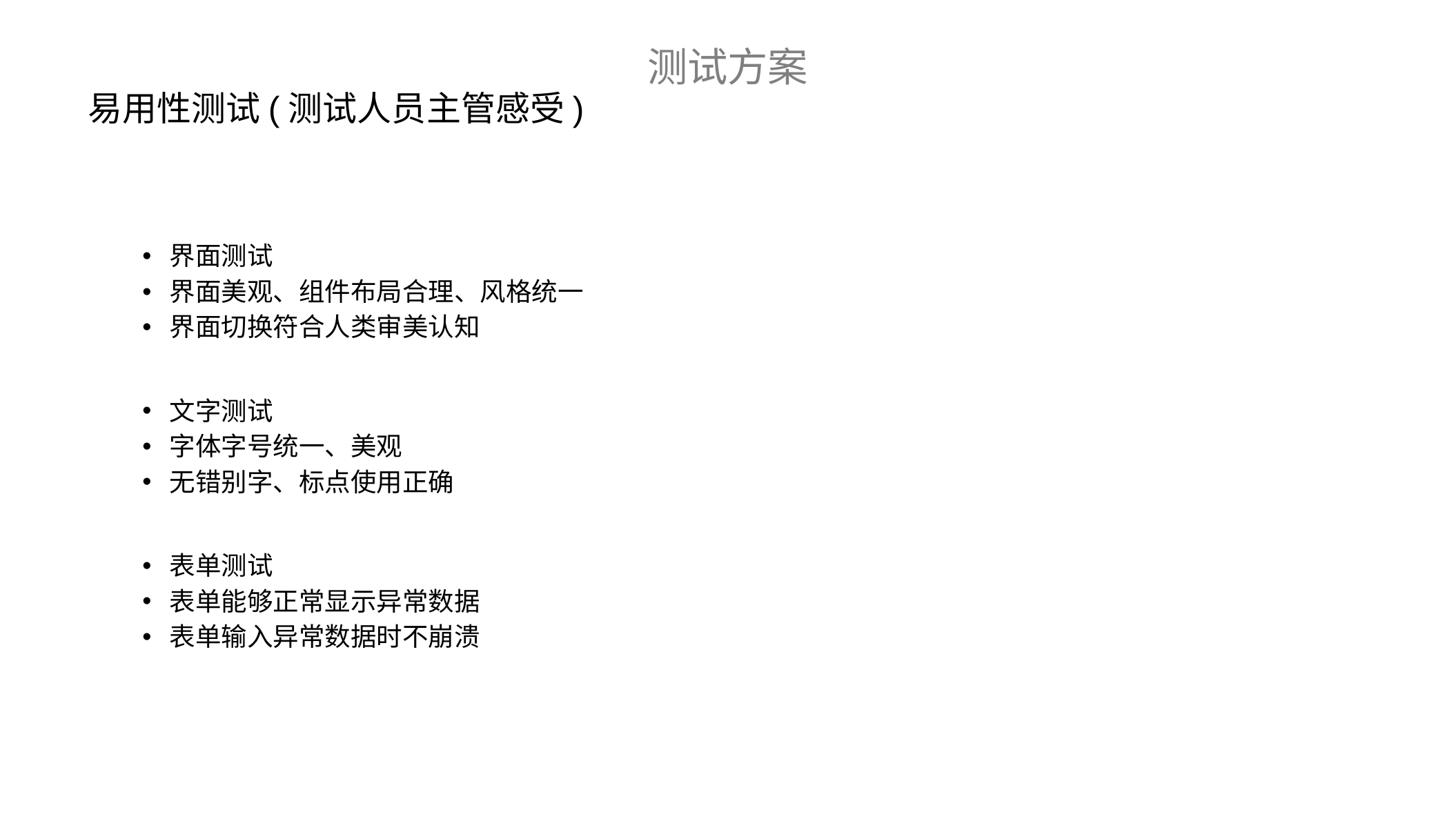

# 易用性测试(测试人员主管感受)
测试方案
界面测试
界面美观、组件布局合理、风格统一
界面切换符合人类审美认知

文字测试
字体字号统一、美观
无错别字、标点使用正确

表单测试
表单能够正常显示异常数据
表单输入异常数据时不崩溃